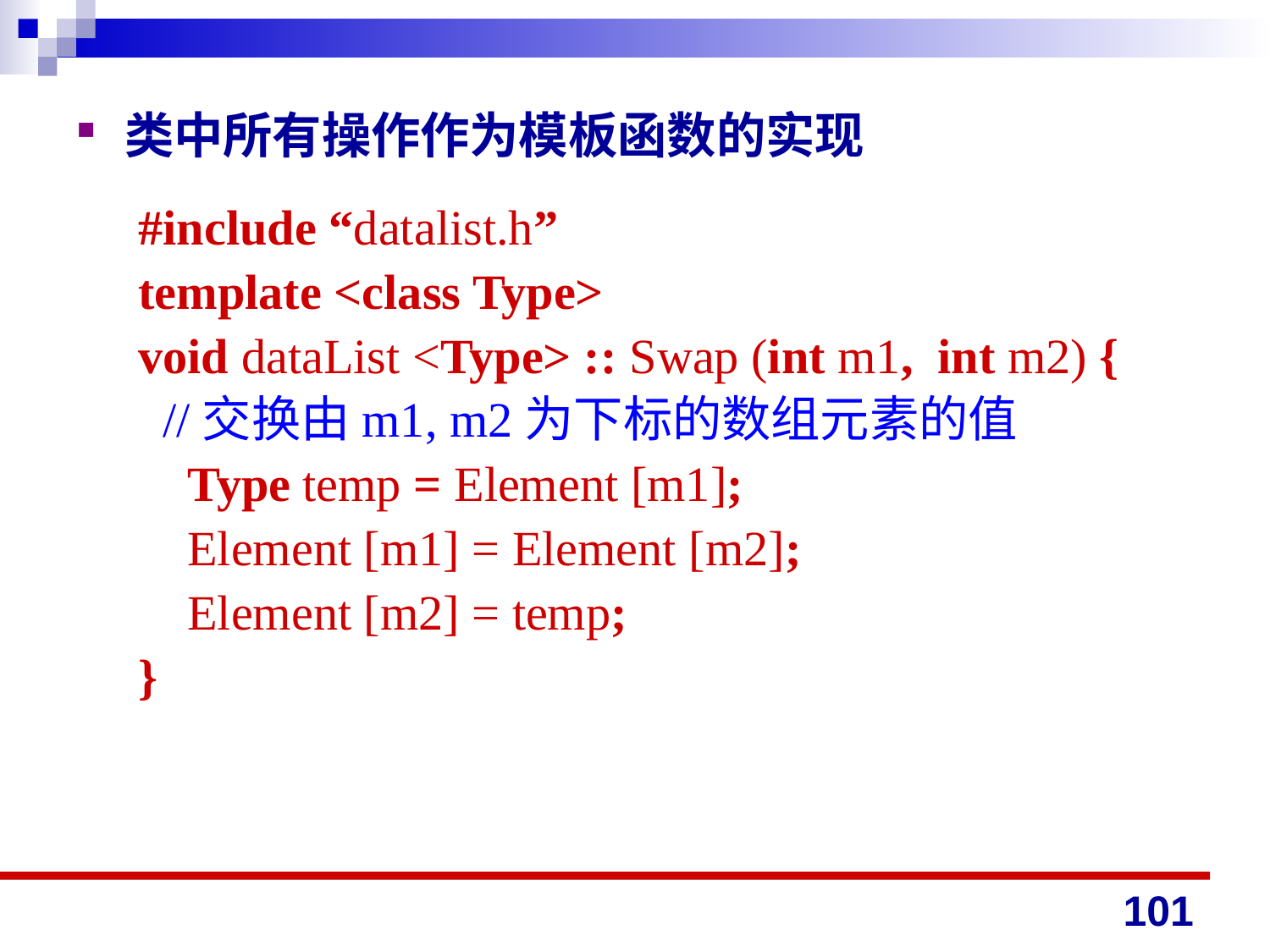

类中所有操作作为模板函数的实现

     #include “datalist.h”
     template <class Type>
     void dataList <Type> :: Swap (int m1,  int m2) {
       //交换由m1, m2为下标的数组元素的值
         Type temp = Element [m1];
         Element [m1] = Element [m2];
         Element [m2] = temp;
     }
101